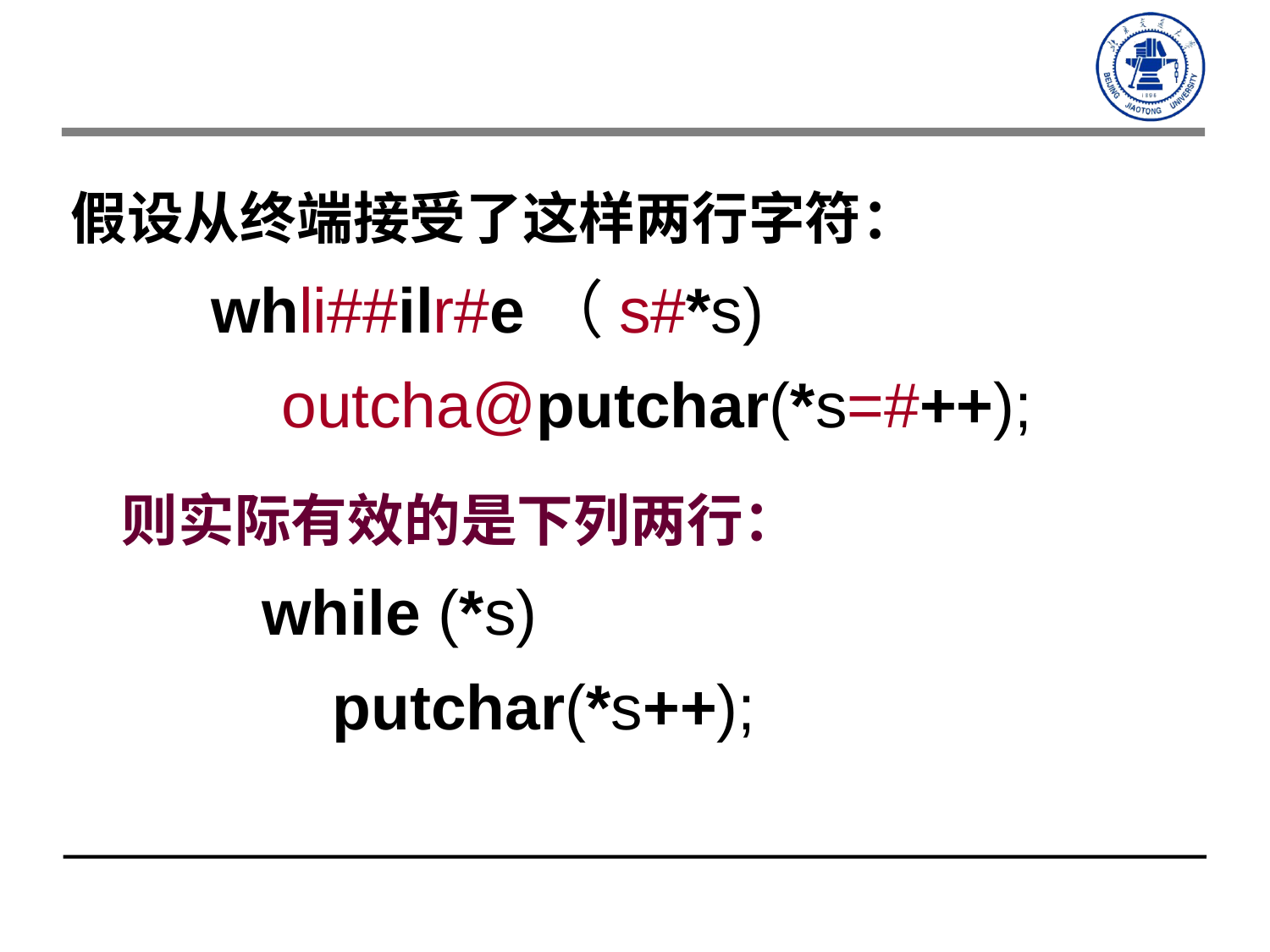

假设从终端接受了这样两行字符：
        whli##ilr#e（s#*s)
            outcha@putchar(*s=#++);
则实际有效的是下列两行：
        while (*s)
            putchar(*s++);